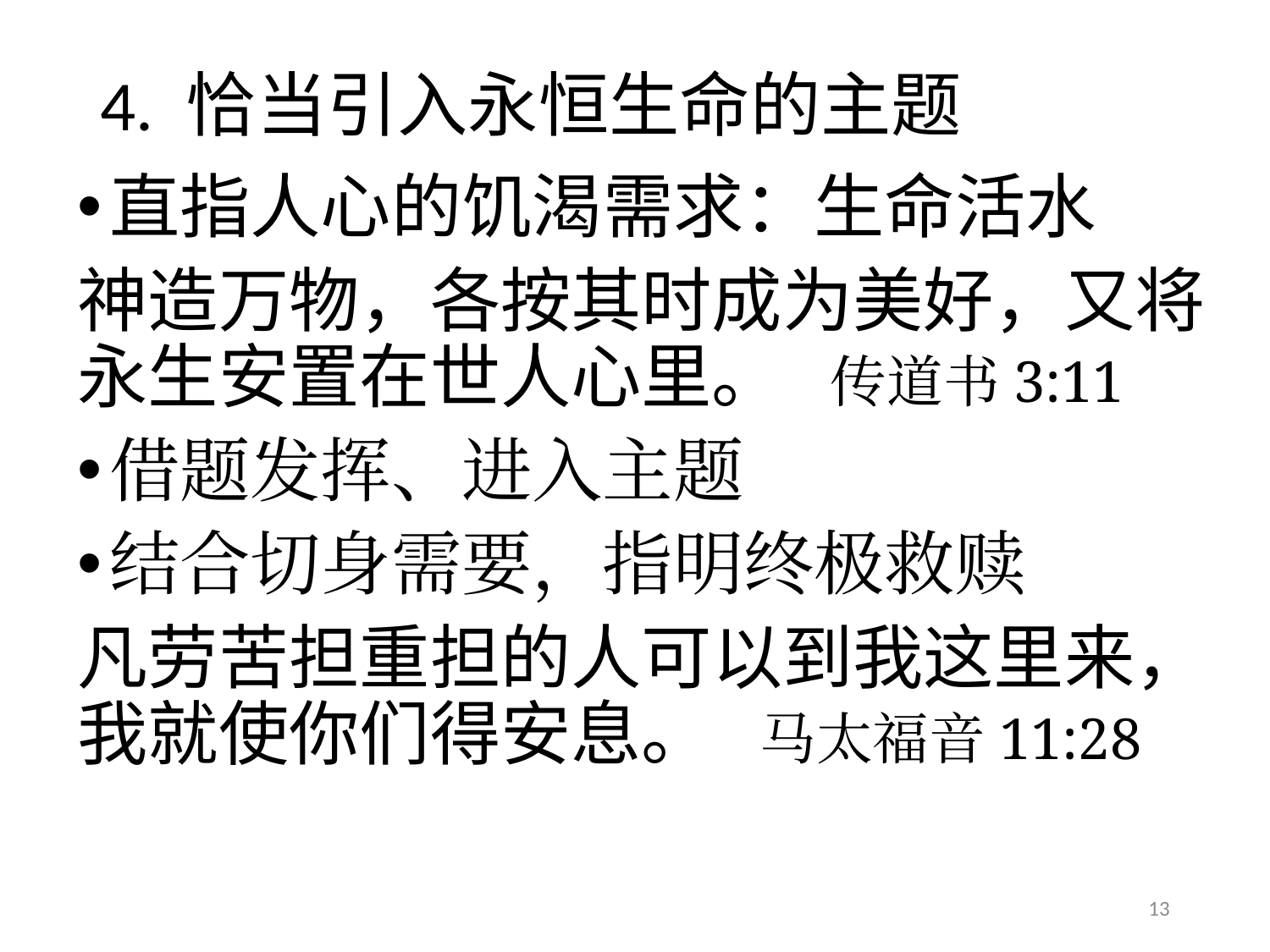

# 4. 恰当引入永恒生命的主题
直指人心的饥渴需求：生命活水
神造万物，各按其时成为美好，又将永生安置在世人心里。   传道书3:11
借题发挥、进入主题
结合切身需要，指明终极救赎
凡劳苦担重担的人可以到我这里来，我就使你们得安息。   马太福音11:28
13